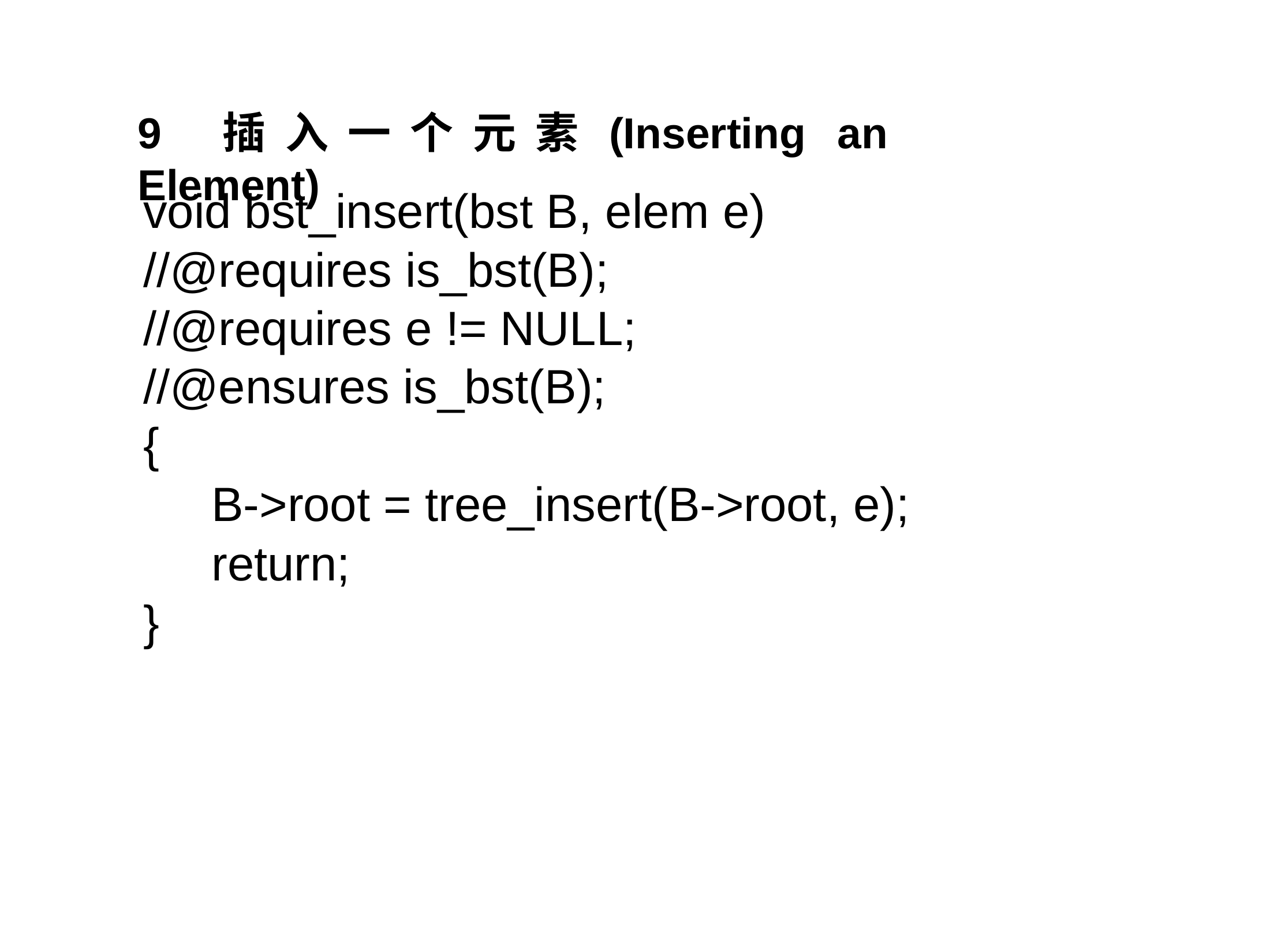

9 插入一个元素(Inserting an Element)
void bst_insert(bst B, elem e)
//@requires is_bst(B);
//@requires e != NULL;
//@ensures is_bst(B);
{
B->root = tree_insert(B->root, e);
return;
}